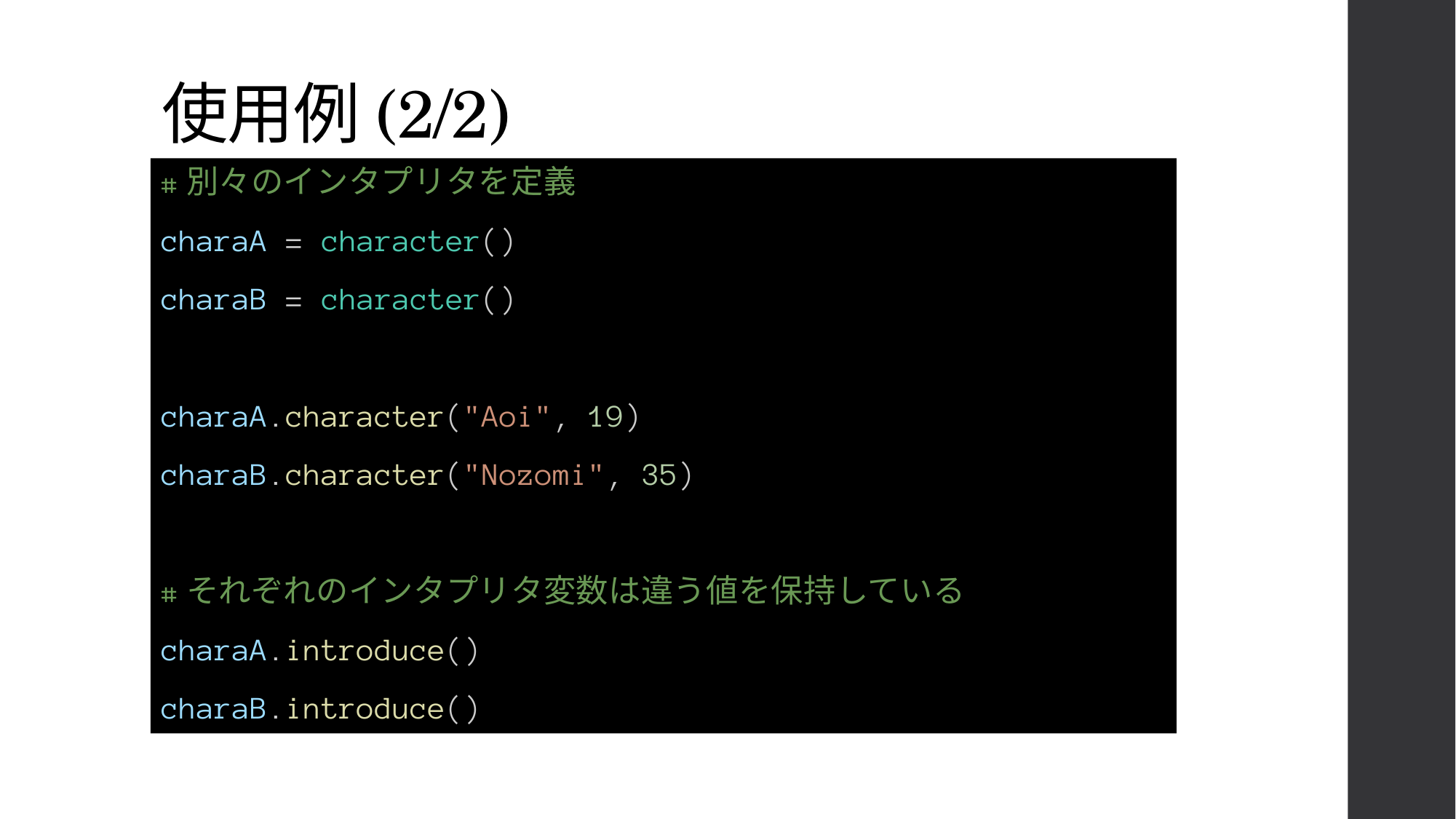

# 使用例(2/2)
#別々のインタプリタを定義
charaA = character()
charaB = character()

charaA.character("Aoi", 19)
charaB.character("Nozomi", 35)

#それぞれのインタプリタ変数は違う値を保持している
charaA.introduce()
charaB.introduce()